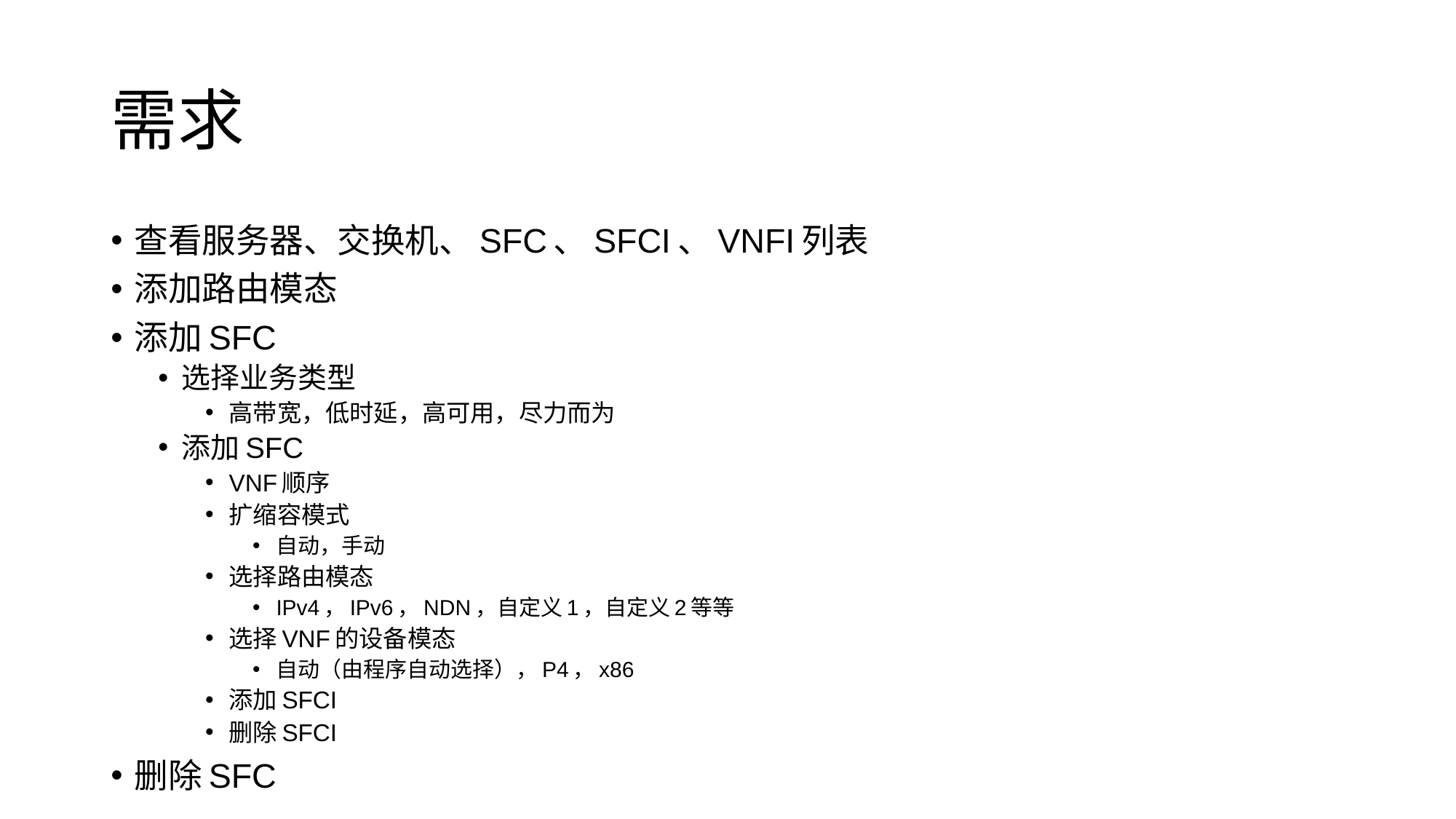

# 需求
查看服务器、交换机、SFC、SFCI、VNFI列表
添加路由模态
添加SFC
选择业务类型
高带宽，低时延，高可用，尽力而为
添加SFC
VNF顺序
扩缩容模式
自动，手动
选择路由模态
IPv4，IPv6，NDN，自定义1，自定义2等等
选择VNF的设备模态
自动（由程序自动选择），P4，x86
添加SFCI
删除SFCI
删除SFC